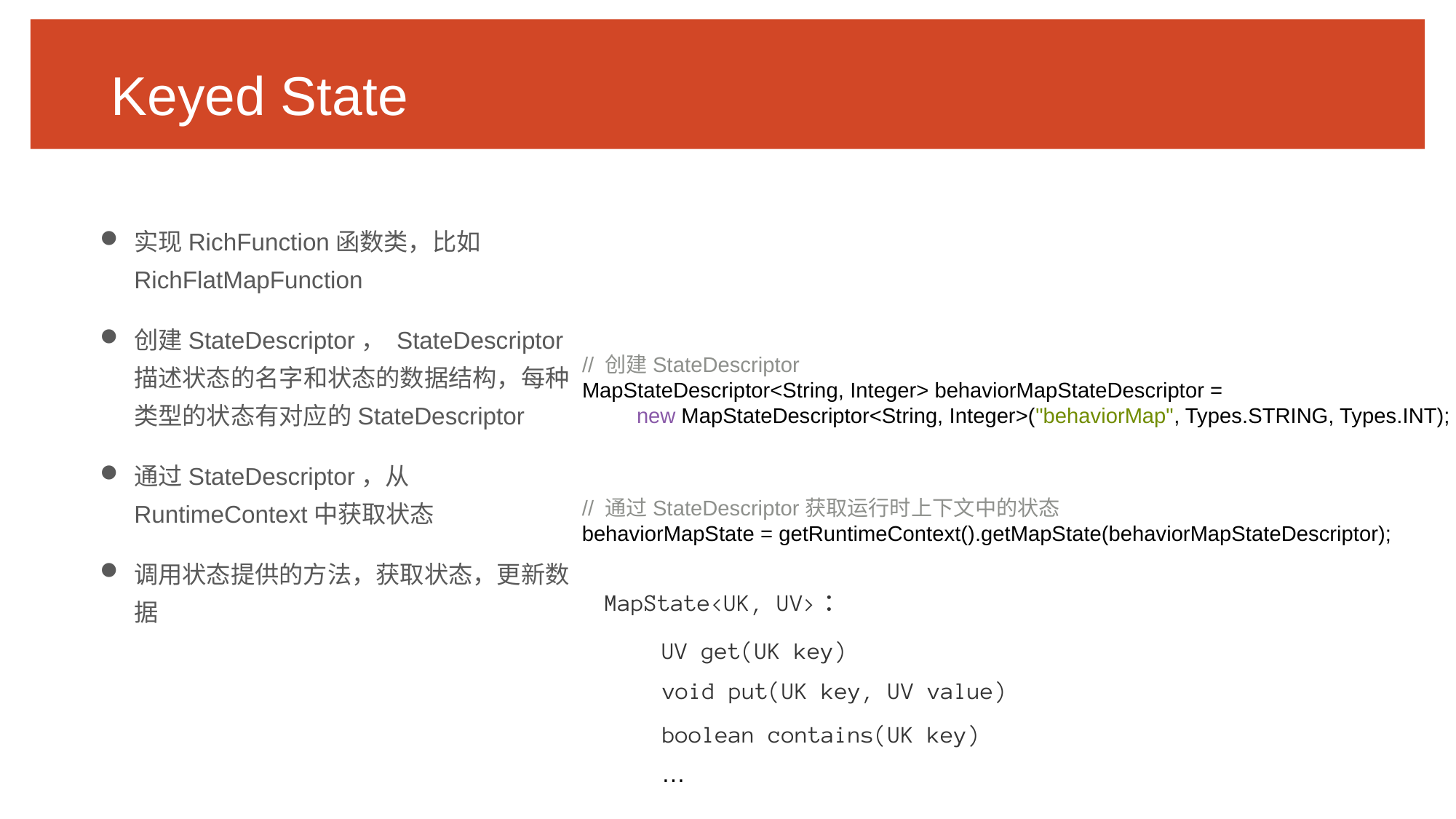

# Keyed State
实现RichFunction函数类，比如RichFlatMapFunction
创建StateDescriptor， StateDescriptor描述状态的名字和状态的数据结构，每种类型的状态有对应的StateDescriptor
通过StateDescriptor，从RuntimeContext中获取状态
调用状态提供的方法，获取状态，更新数据

// 创建StateDescriptor
MapStateDescriptor<String, Integer> behaviorMapStateDescriptor =
new MapStateDescriptor<String, Integer>("behaviorMap", Types.STRING, Types.INT);
// 通过StateDescriptor获取运行时上下文中的状态
behaviorMapState = getRuntimeContext().getMapState(behaviorMapStateDescriptor);
MapState<UK, UV>：
UV get(UK key)
void put(UK key, UV value)
boolean contains(UK key)
…